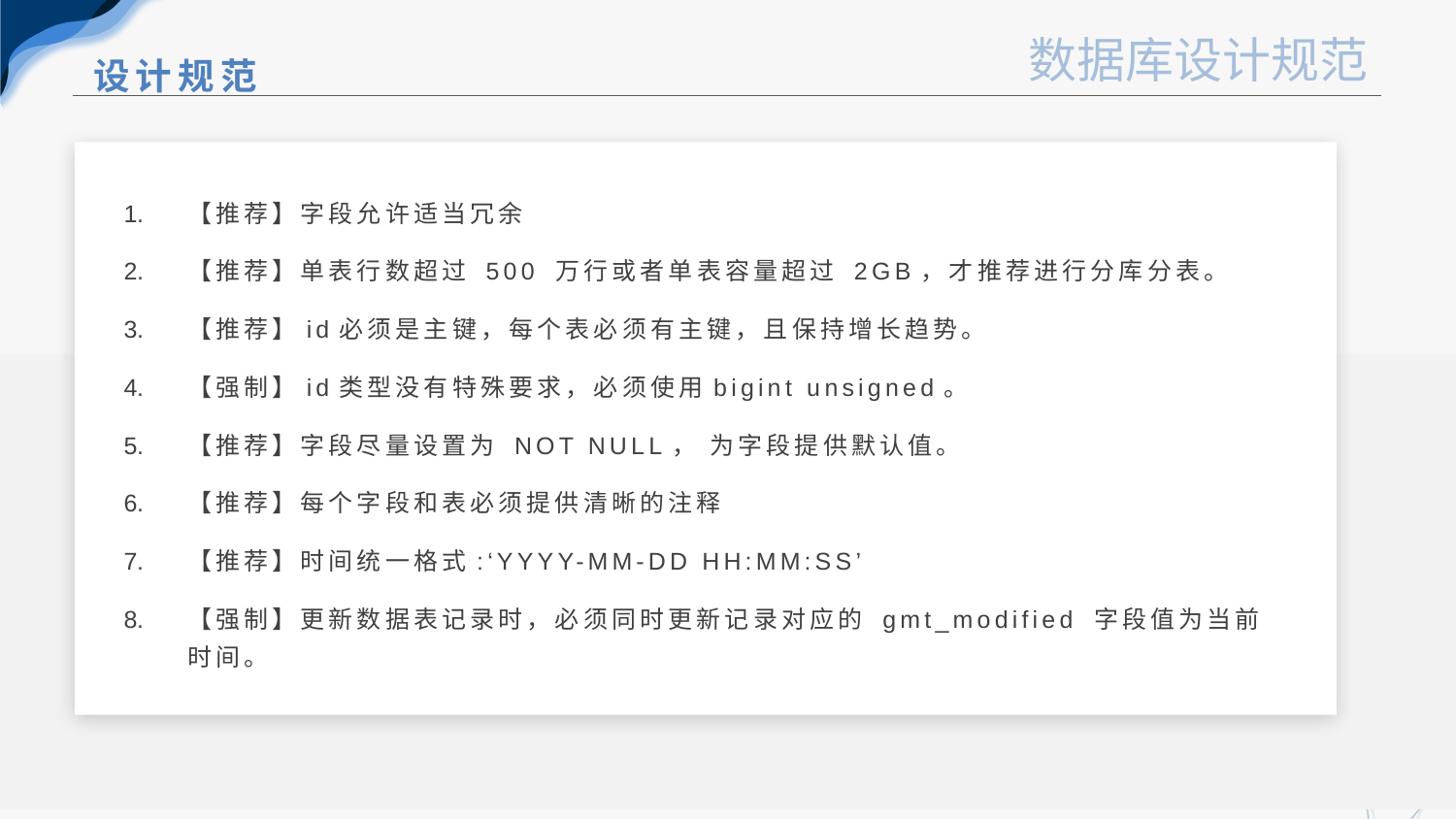

设计规范

【推荐】字段允许适当冗余
【推荐】单表行数超过 500 万行或者单表容量超过 2GB，才推荐进行分库分表。
【推荐】id必须是主键，每个表必须有主键，且保持增长趋势。
【强制】id类型没有特殊要求，必须使用bigint unsigned。
【推荐】字段尽量设置为 NOT NULL， 为字段提供默认值。
【推荐】每个字段和表必须提供清晰的注释
【推荐】时间统一格式:‘YYYY-MM-DD HH:MM:SS’
【强制】更新数据表记录时，必须同时更新记录对应的 gmt_modified 字段值为当前时间。